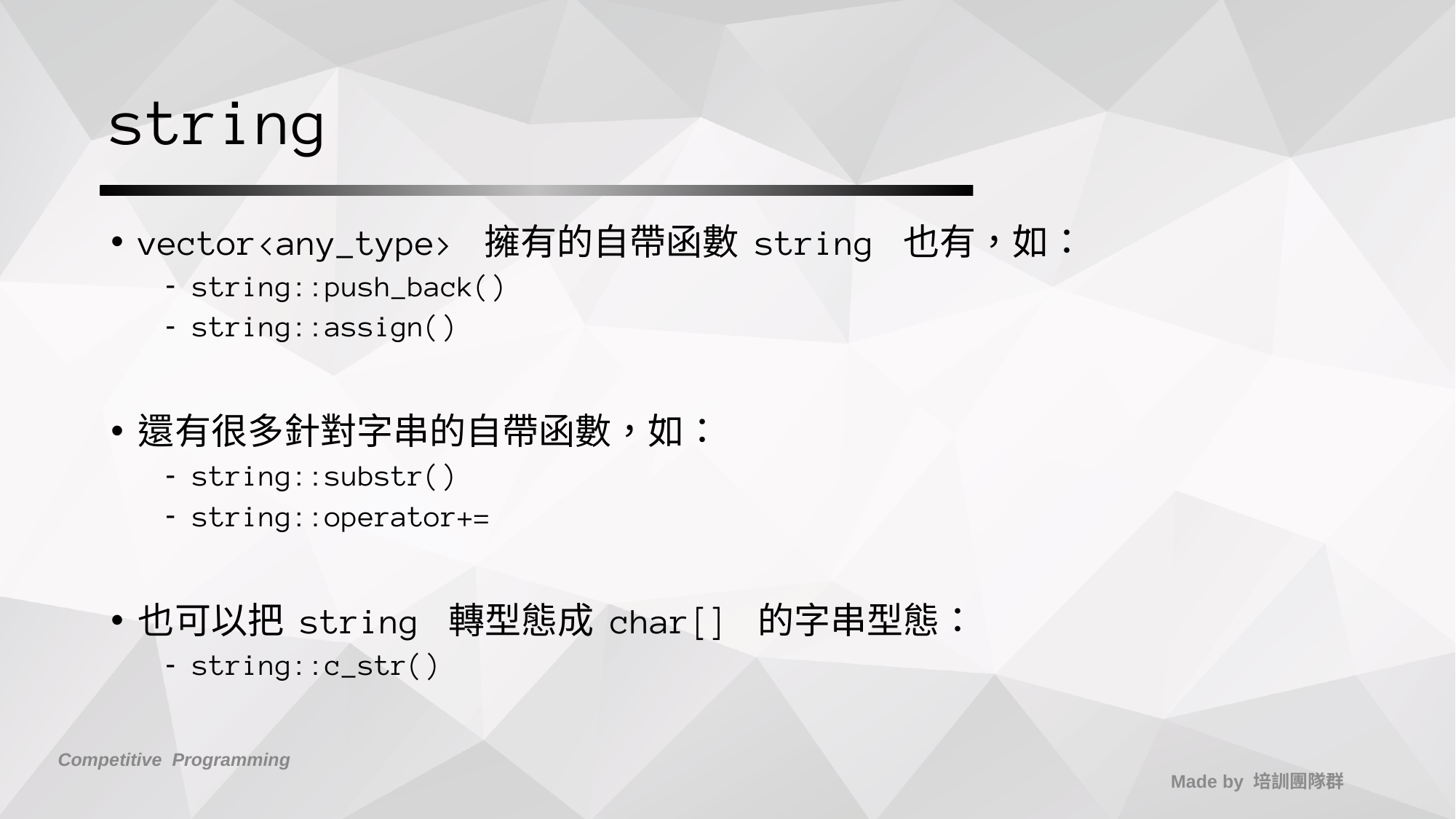

# string
vector<any_type> 擁有的自帶函數 string 也有，如：
string::push_back()
string::assign()

還有很多針對字串的自帶函數，如：
string::substr()
string::operator+=

也可以把 string 轉型態成 char[] 的字串型態：
string::c_str()